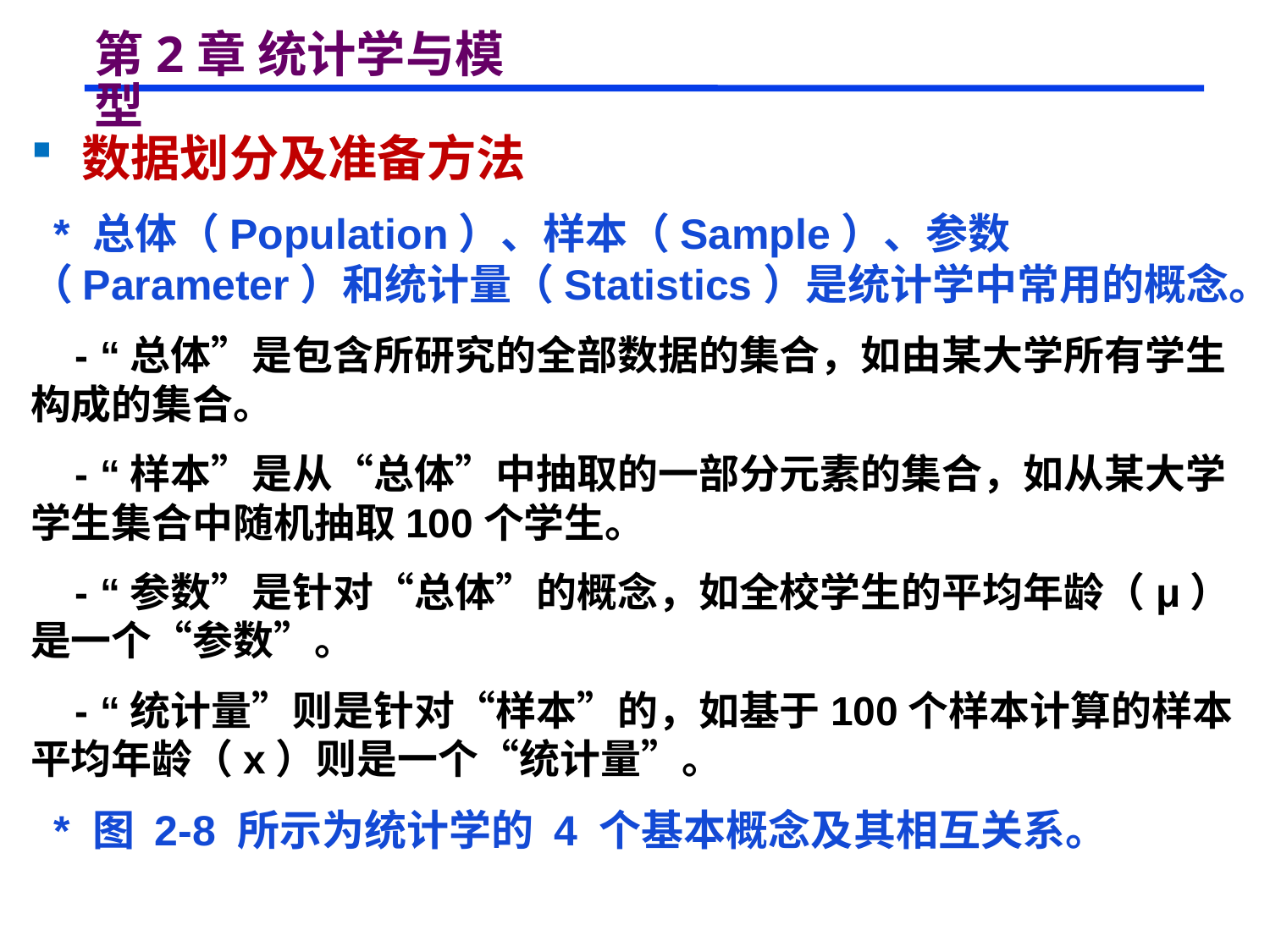

# 第2章 统计学与模型
 数据划分及准备方法
  * 总体（Population）、样本（Sample）、参数（Parameter）和统计量（Statistics）是统计学中常用的概念。
    - “总体”是包含所研究的全部数据的集合，如由某大学所有学生构成的集合。
    - “样本”是从“总体”中抽取的一部分元素的集合，如从某大学学生集合中随机抽取100个学生。
    - “参数”是针对“总体”的概念，如全校学生的平均年龄（μ）是一个“参数”。
    - “统计量”则是针对“样本”的，如基于100个样本计算的样本平均年龄（x）则是一个“统计量”。
  * 图 2-8 所示为统计学的 4 个基本概念及其相互关系。